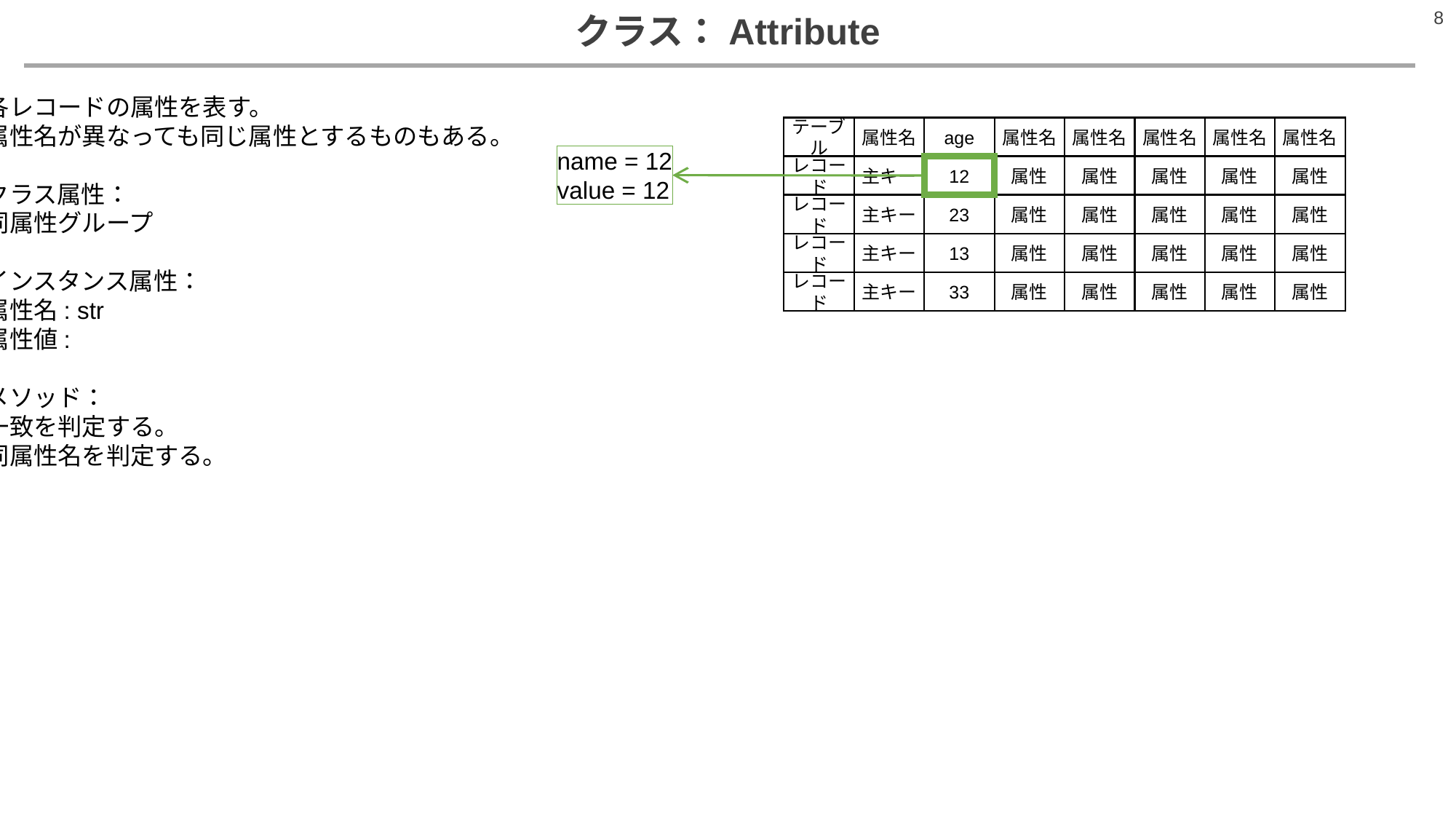

# クラス：Attribute
各レコードの属性を表す。
属性名が異なっても同じ属性とするものもある。

クラス属性：
同属性グループ

インスタンス属性：
属性名: str
属性値:

メソッド：
一致を判定する。
同属性名を判定する。
テーブル
属性名
age
属性名
属性名
属性名
属性名
属性名
name = 12
value = 12
レコード
主キー
12
属性
属性
属性
属性
属性
レコード
主キー
23
属性
属性
属性
属性
属性
レコード
主キー
13
属性
属性
属性
属性
属性
レコード
主キー
33
属性
属性
属性
属性
属性